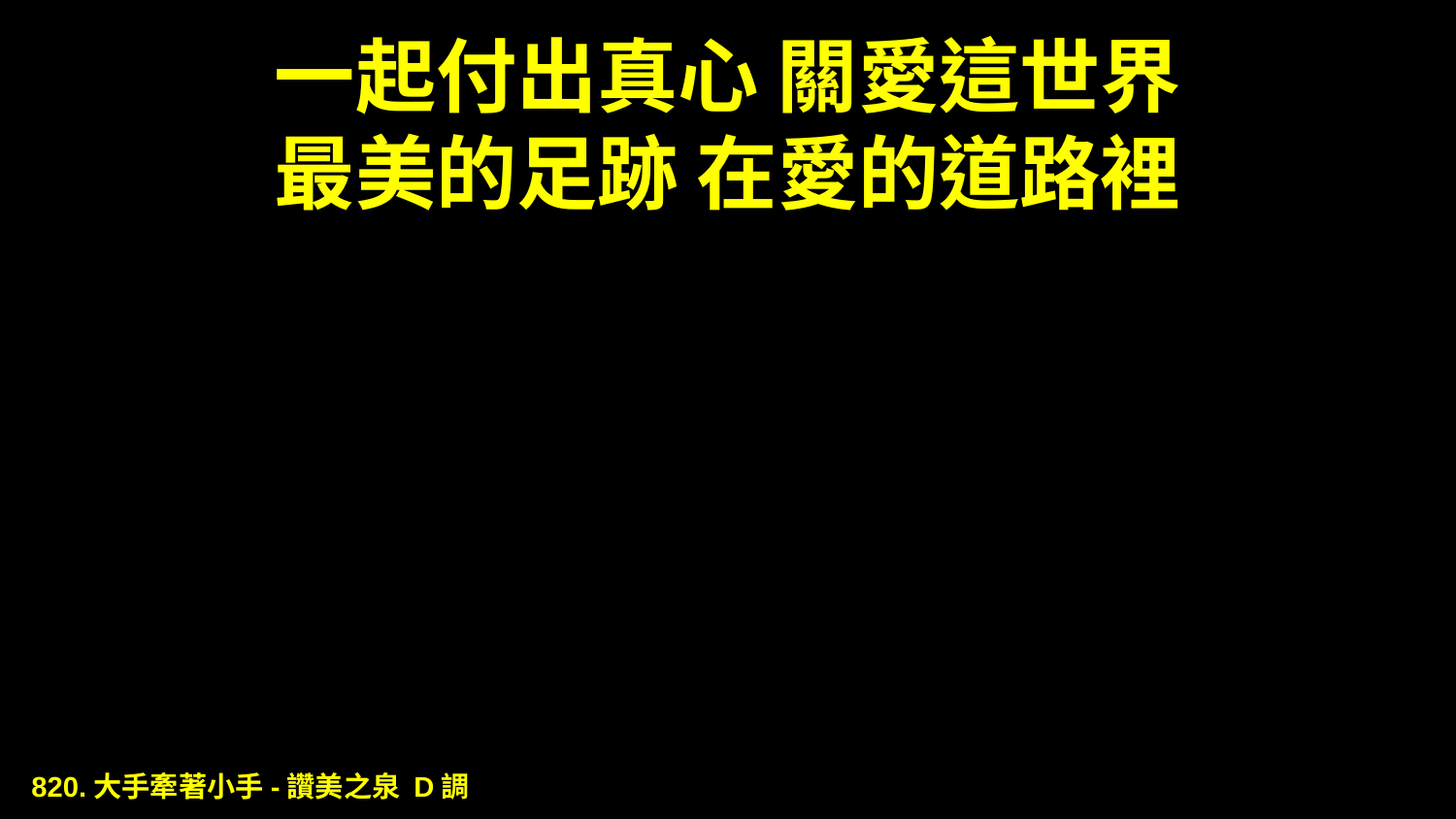

# 一起付出真心 關愛這世界 最美的足跡 在愛的道路裡
820.大手牽著小手-讚美之泉 D調